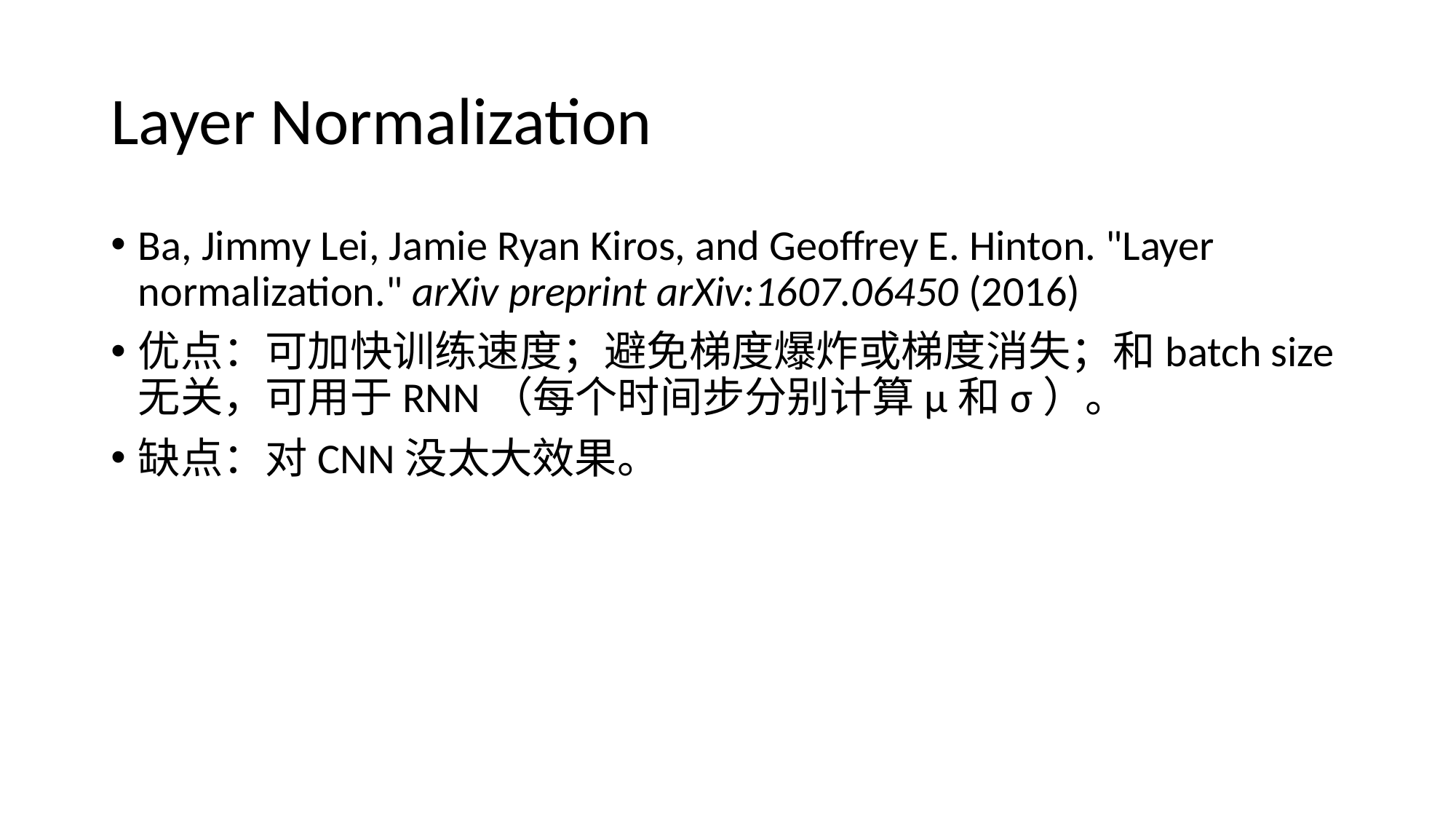

# Layer Normalization
Ba, Jimmy Lei, Jamie Ryan Kiros, and Geoffrey E. Hinton. "Layer normalization." arXiv preprint arXiv:1607.06450 (2016)
优点：可加快训练速度；避免梯度爆炸或梯度消失；和batch size无关，可用于RNN（每个时间步分别计算μ和σ）。
缺点：对CNN没太大效果。